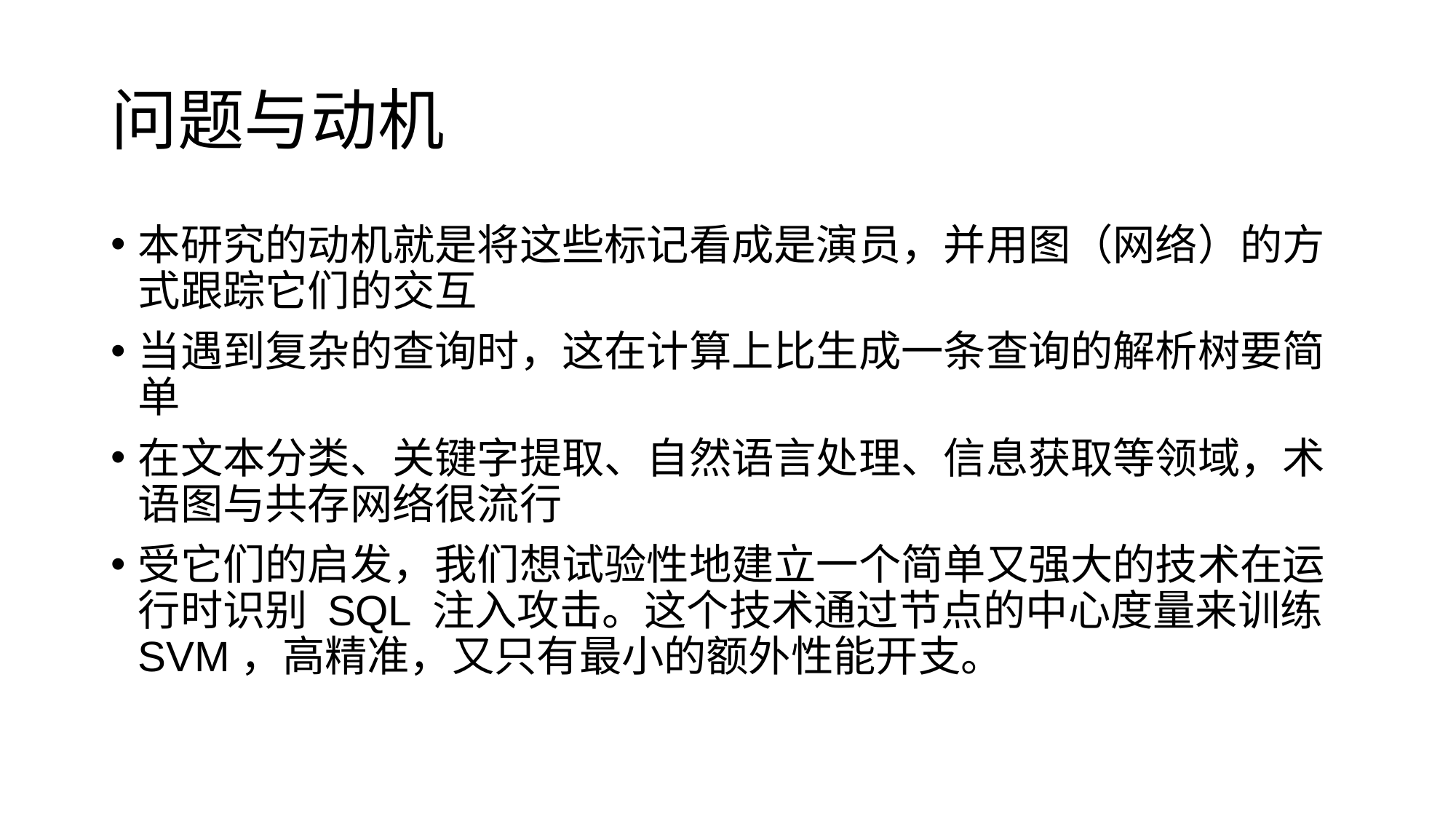

# 问题与动机
本研究的动机就是将这些标记看成是演员，并用图（网络）的方式跟踪它们的交互
当遇到复杂的查询时，这在计算上比生成一条查询的解析树要简单
在文本分类、关键字提取、自然语言处理、信息获取等领域，术语图与共存网络很流行
受它们的启发，我们想试验性地建立一个简单又强大的技术在运行时识别 SQL 注入攻击。这个技术通过节点的中心度量来训练 SVM，高精准，又只有最小的额外性能开支。